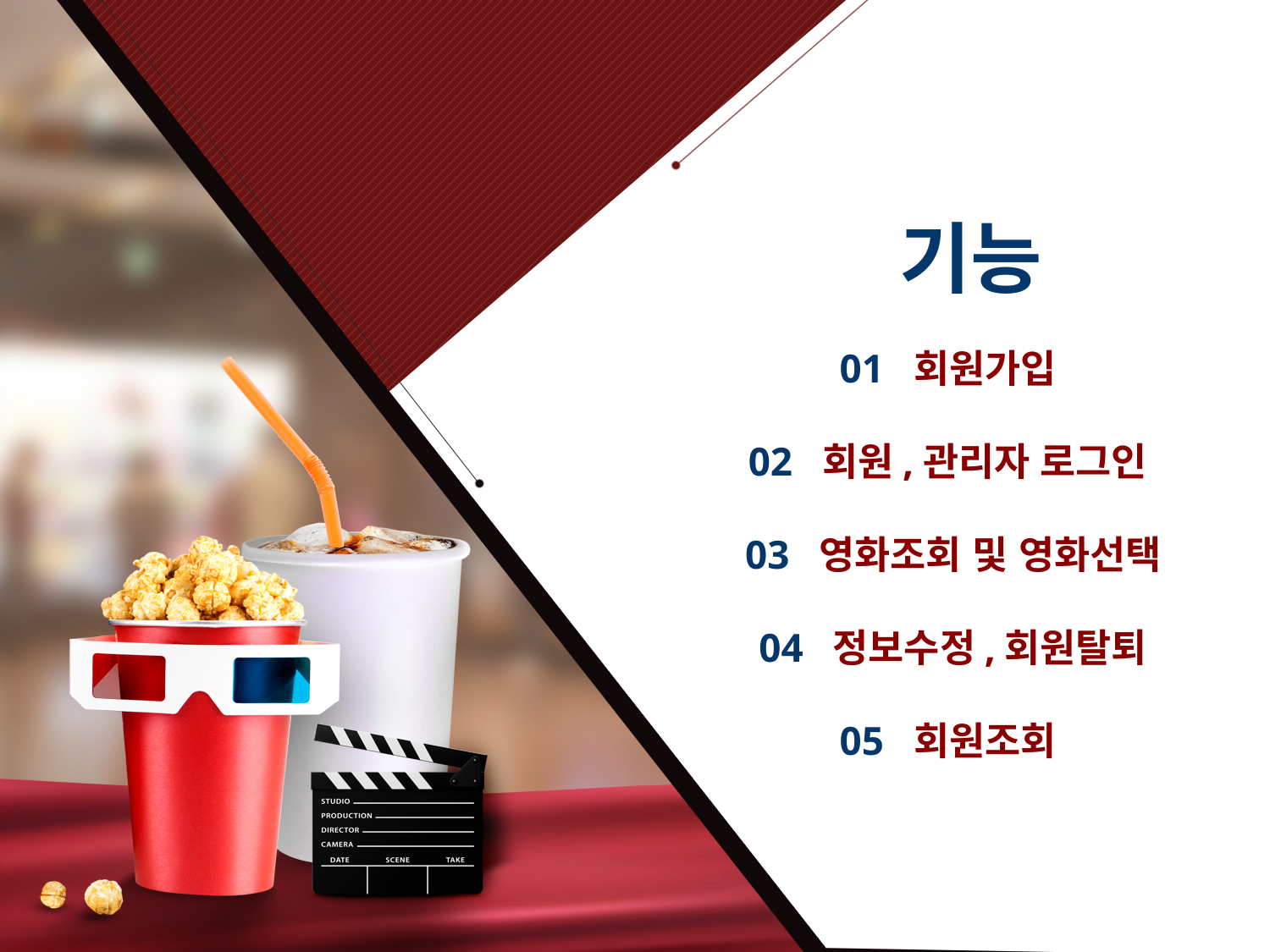

기능
01  회원가입
02  회원,관리자 로그인
03  영화조회 및 영화선택
04  정보수정,회원탈퇴
05  회원조회